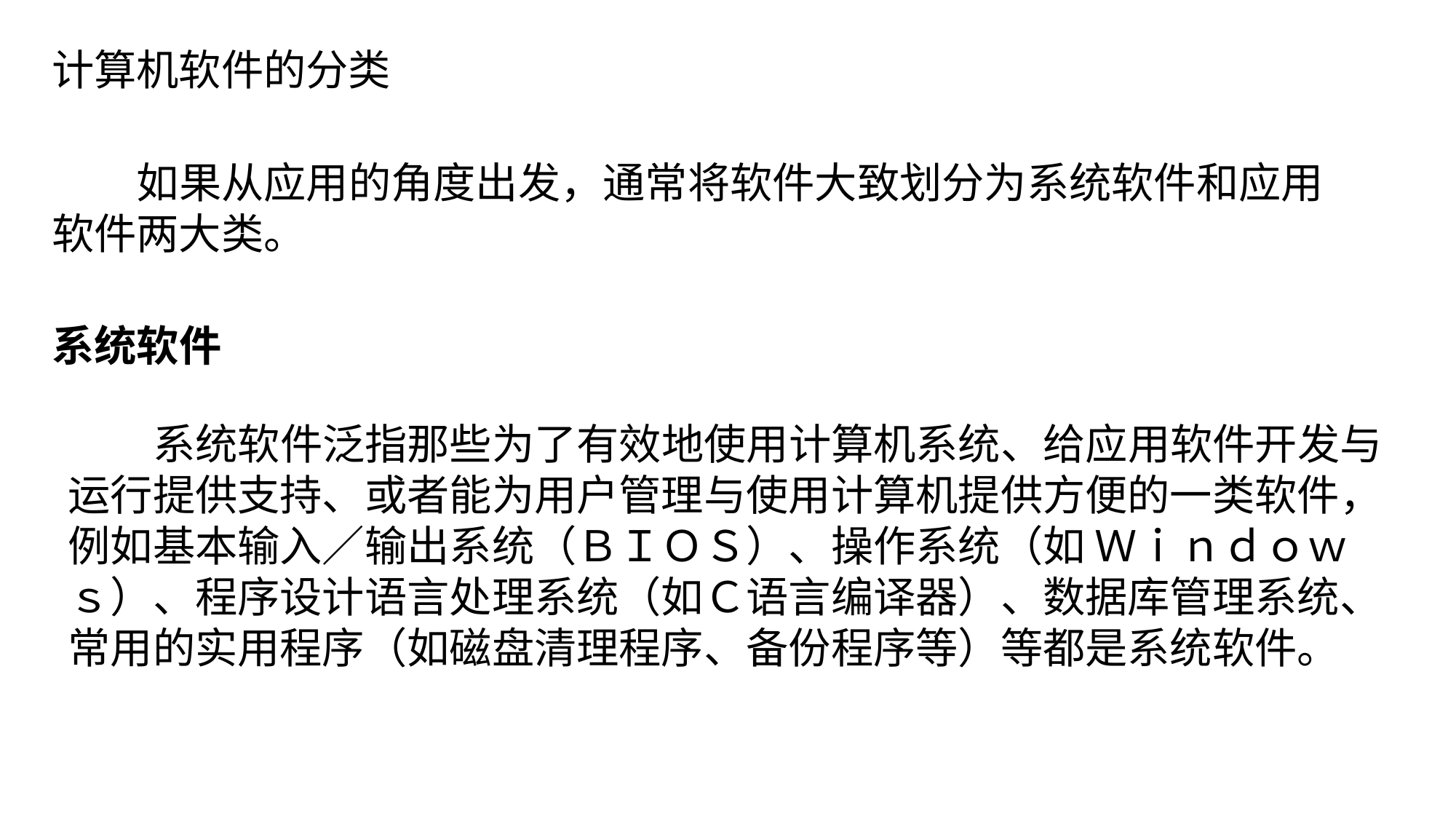

计算机软件的分类
如果从应用的角度出发，通常将软件大致划分为系统软件和应用软件两大类。
系统软件
系统软件泛指那些为了有效地使用计算机系统、给应用软件开发与运行提供支持、或者能为用户管理与使用计算机提供方便的一类软件，例如基本输入／输出系统（ＢＩＯＳ）、操作系统（如 Ｗｉｎｄｏｗｓ）、程序设计语言处理系统（如Ｃ语言编译器）、数据库管理系统、常用的实用程序（如磁盘清理程序、备份程序等）等都是系统软件。